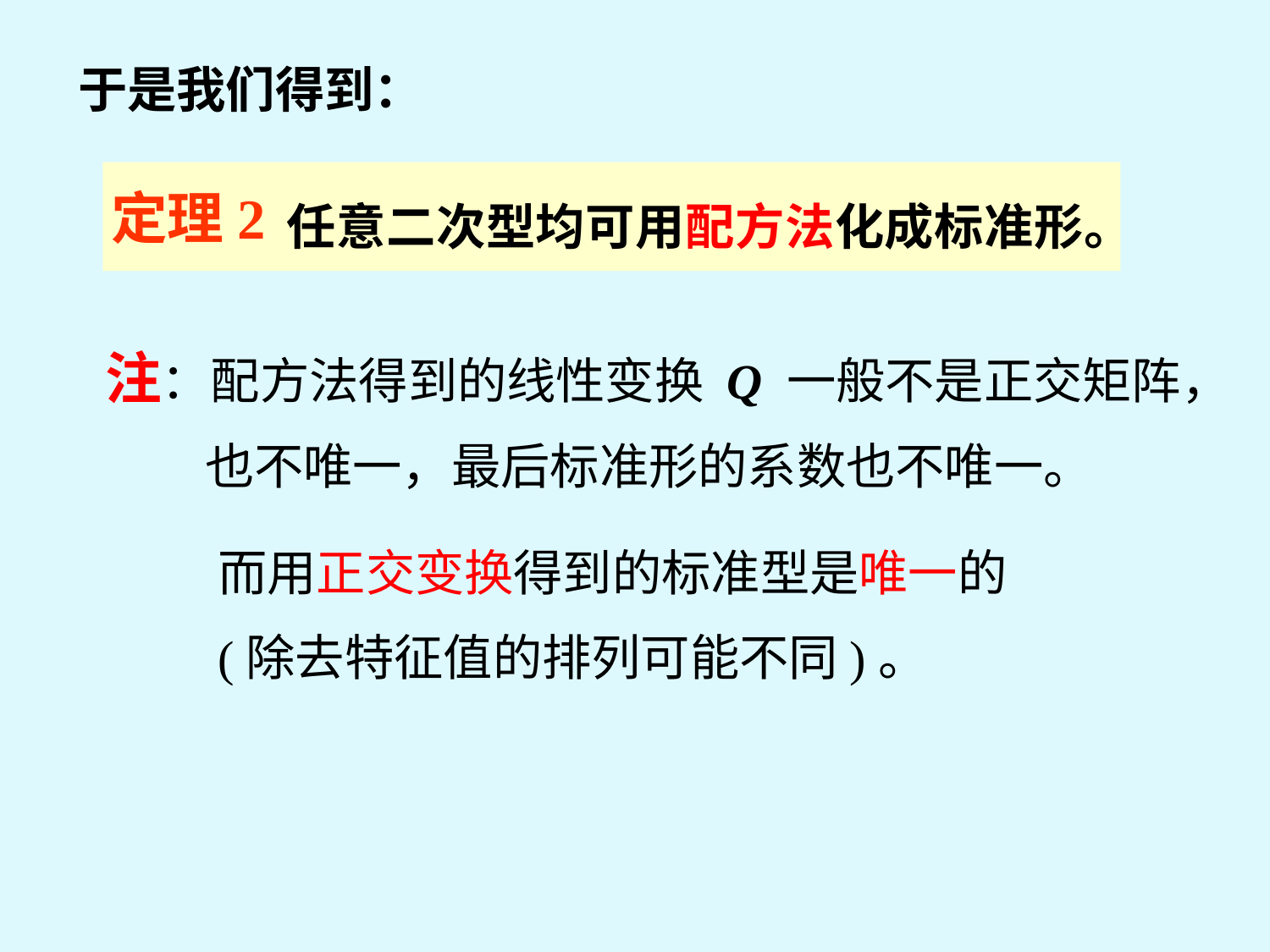

于是我们得到：

任意二次型均可用配方法化成标准形。
定理2
注：配方法得到的线性变换 Q 一般不是正交矩阵，
        也不唯一，最后标准形的系数也不唯一。
而用正交变换得到的标准型是唯一的
(除去特征值的排列可能不同)。